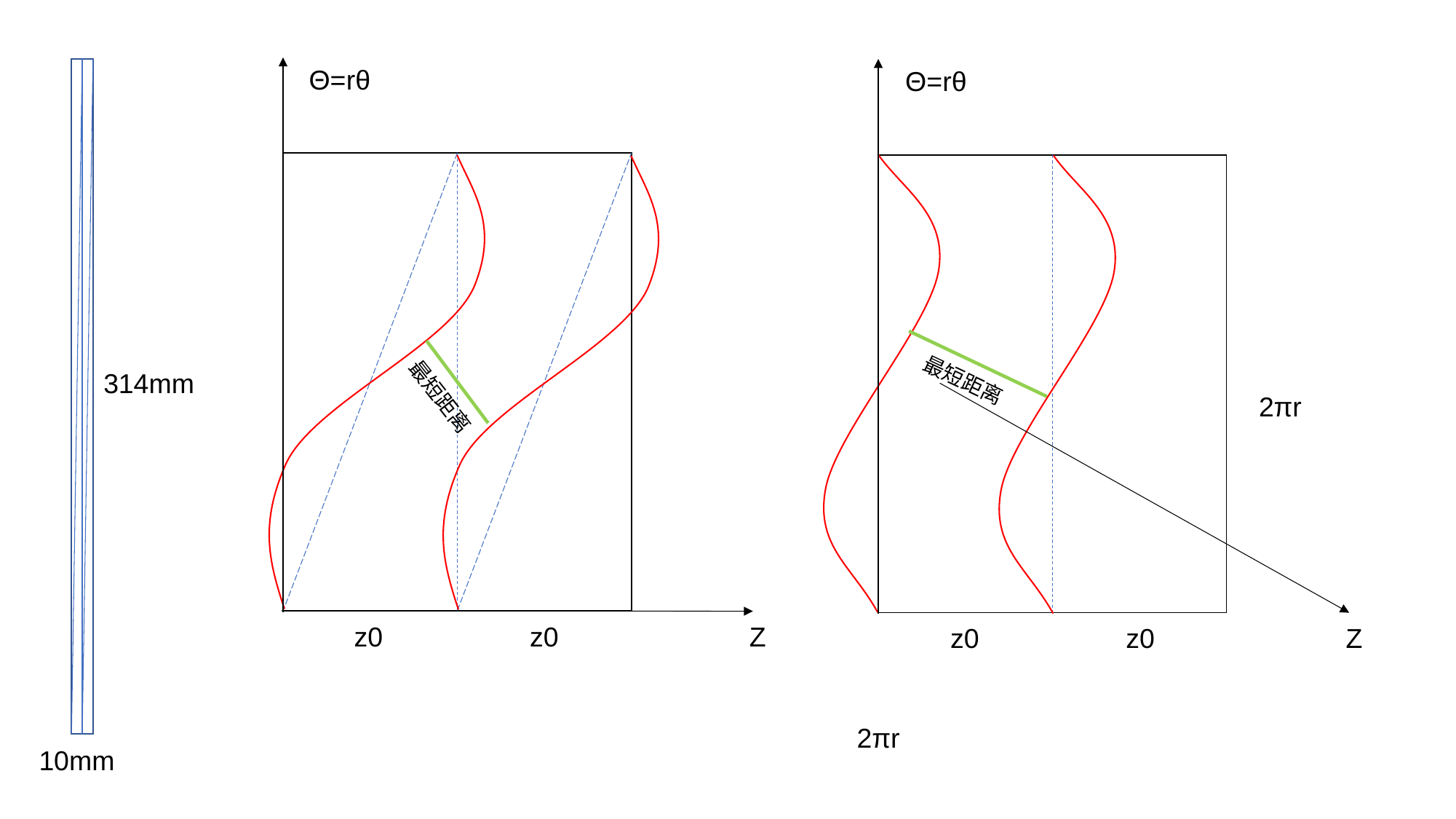

Θ=rθ

Θ=rθ

314mm
最短距离
最短距离
2πr
z0
z0
Z
z0
z0
Z
2πr
10mm